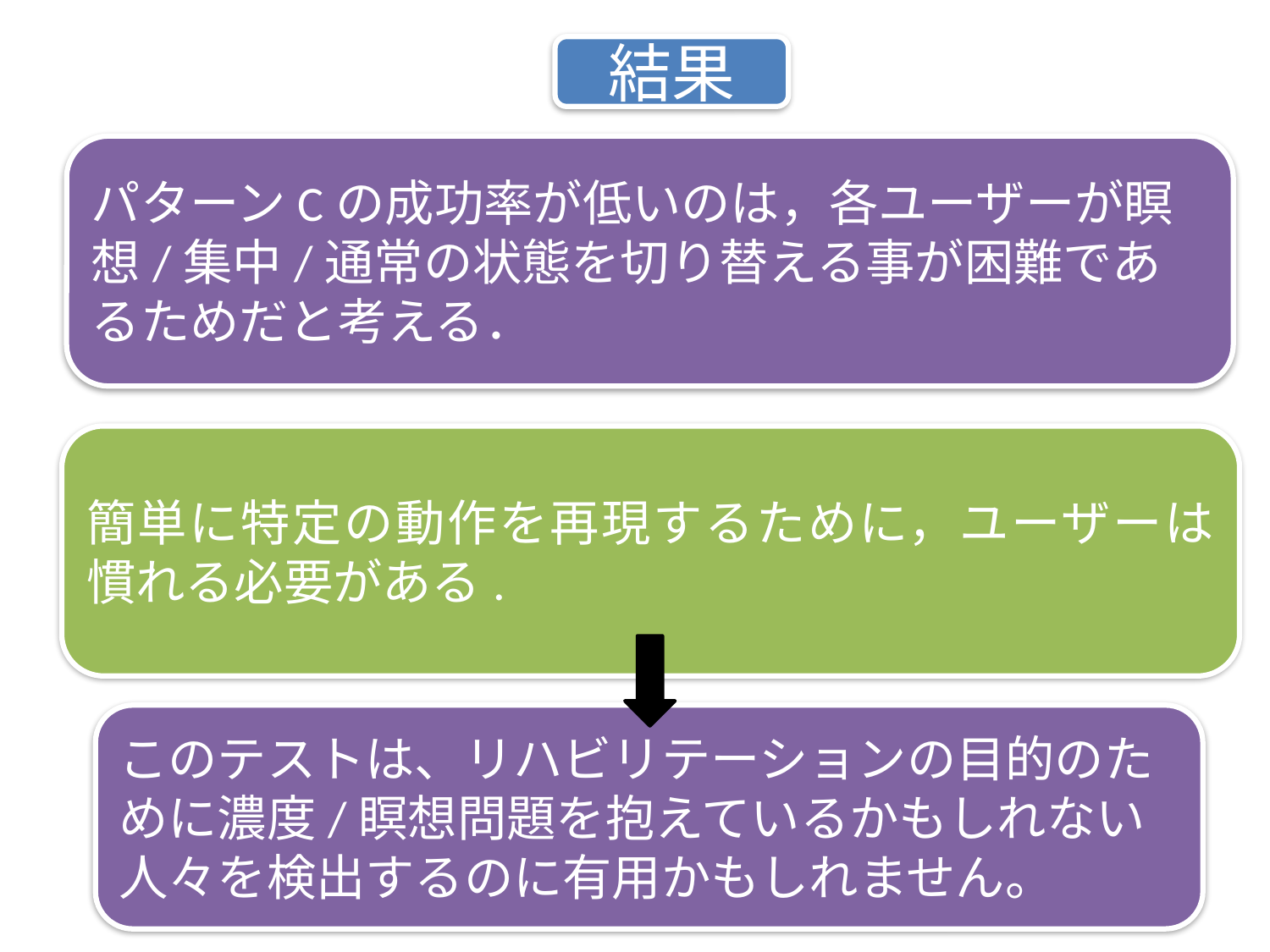

結果
パターンCの成功率が低いのは，各ユーザーが瞑想/集中/通常の状態を切り替える事が困難であるためだと考える．
簡単に特定の動作を再現するために，ユーザーは慣れる必要がある.

このテストは、リハビリテーションの目的のために濃度/瞑想問題を抱えているかもしれない人々を検出するのに有用かもしれません。